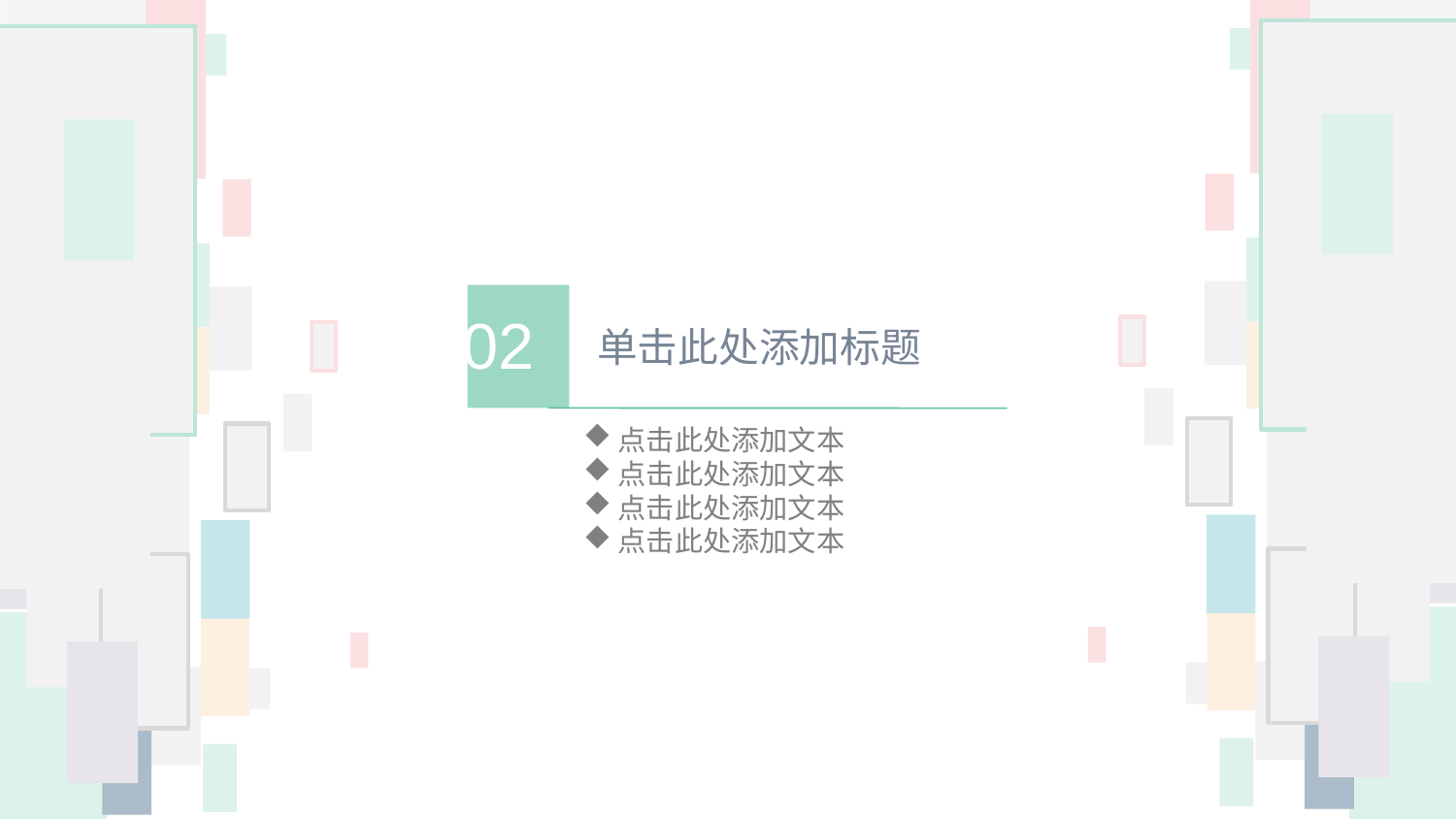

02

单击此处添加标题

点击此处添加文本
点击此处添加文本
点击此处添加文本
点击此处添加文本